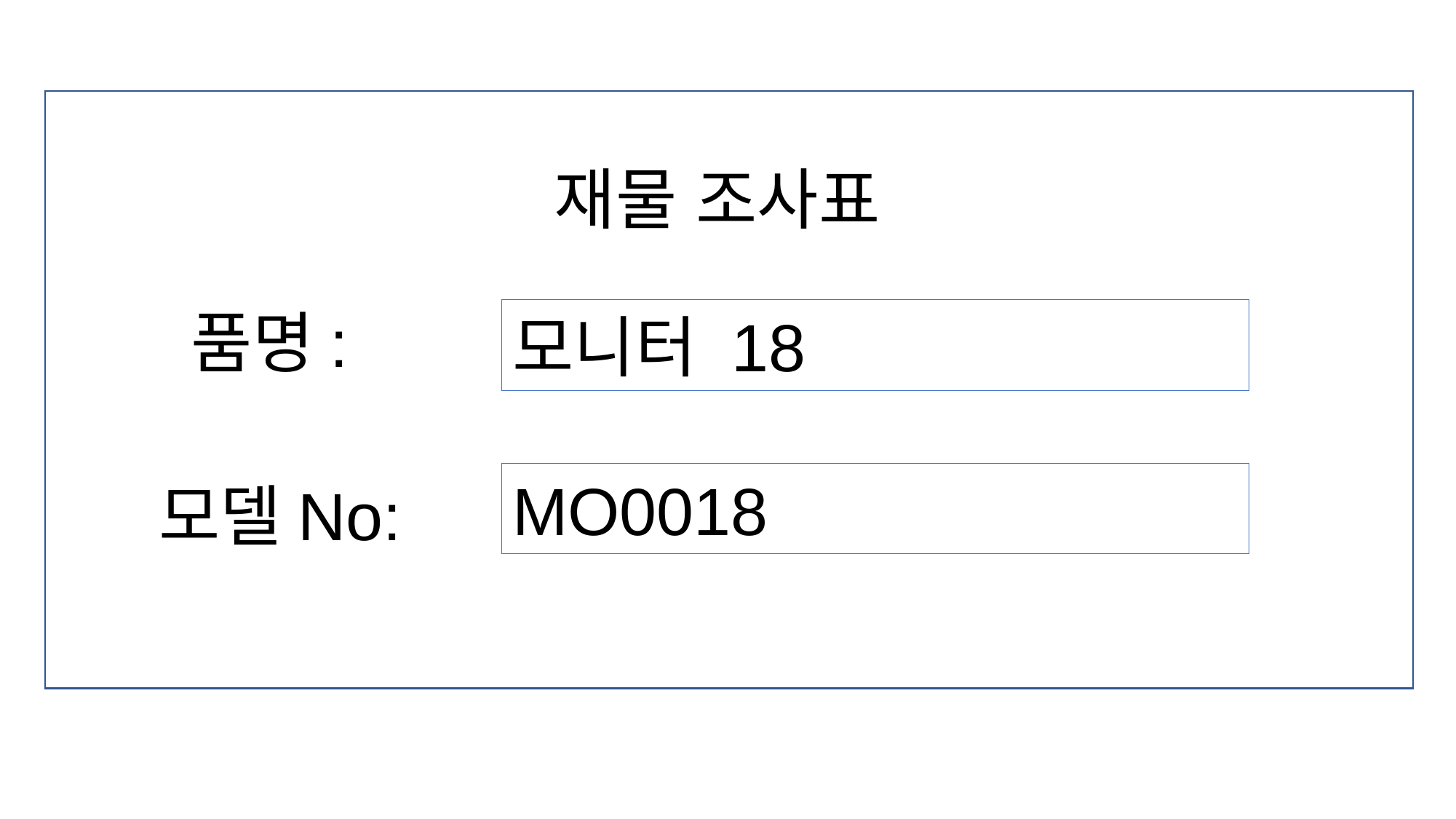

재물 조사표
품명:
모니터 18
MO0018
모델No: